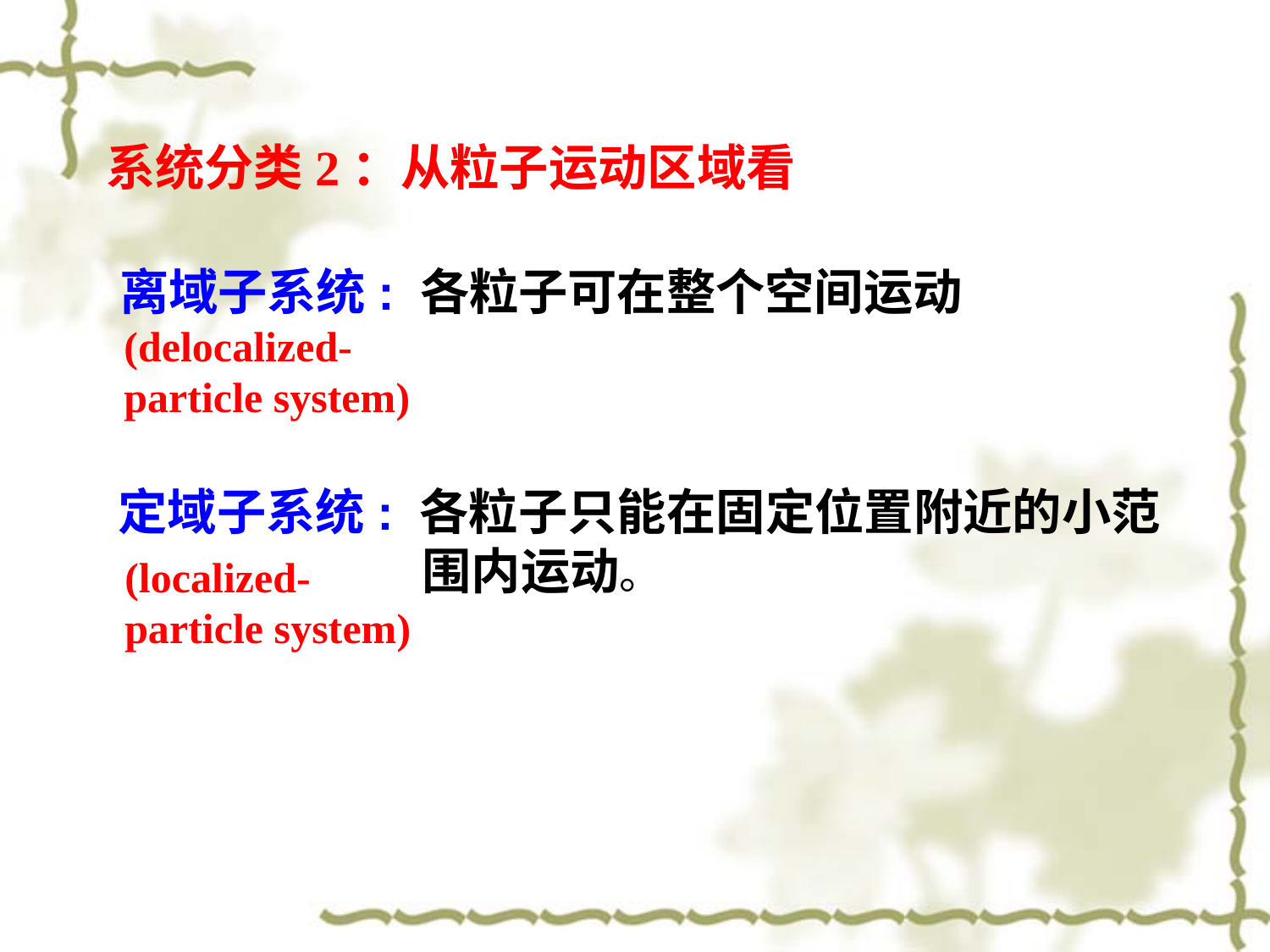

系统分类2：从粒子运动区域看
离域子系统: 各粒子可在整个空间运动
(delocalized-particle system)
定域子系统: 各粒子只能在固定位置附近的小范围内运动。
(localized-particle system)